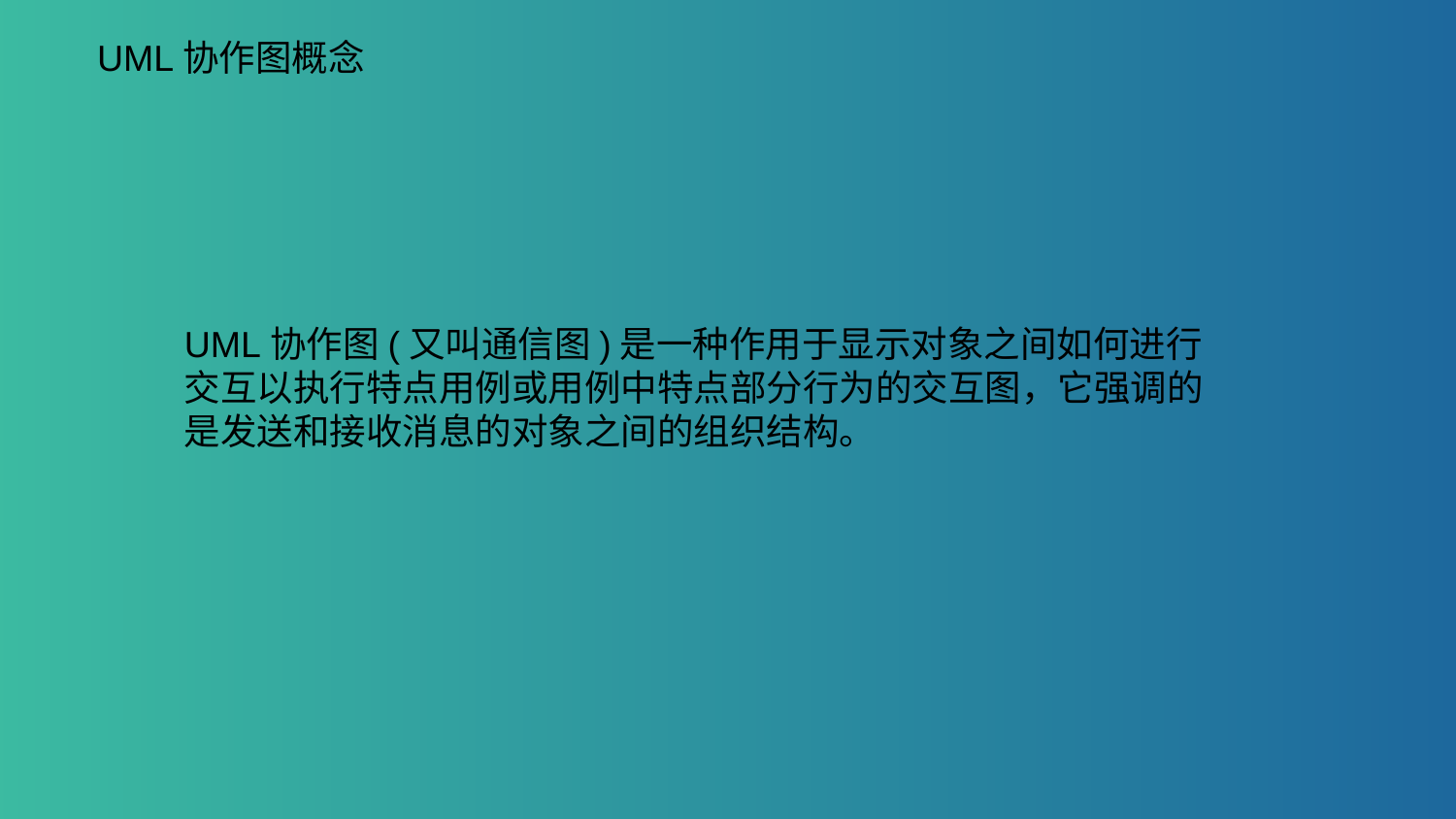

UML协作图概念
UML协作图(又叫通信图)是一种作用于显示对象之间如何进行交互以执行特点用例或用例中特点部分行为的交互图，它强调的是发送和接收消息的对象之间的组织结构。